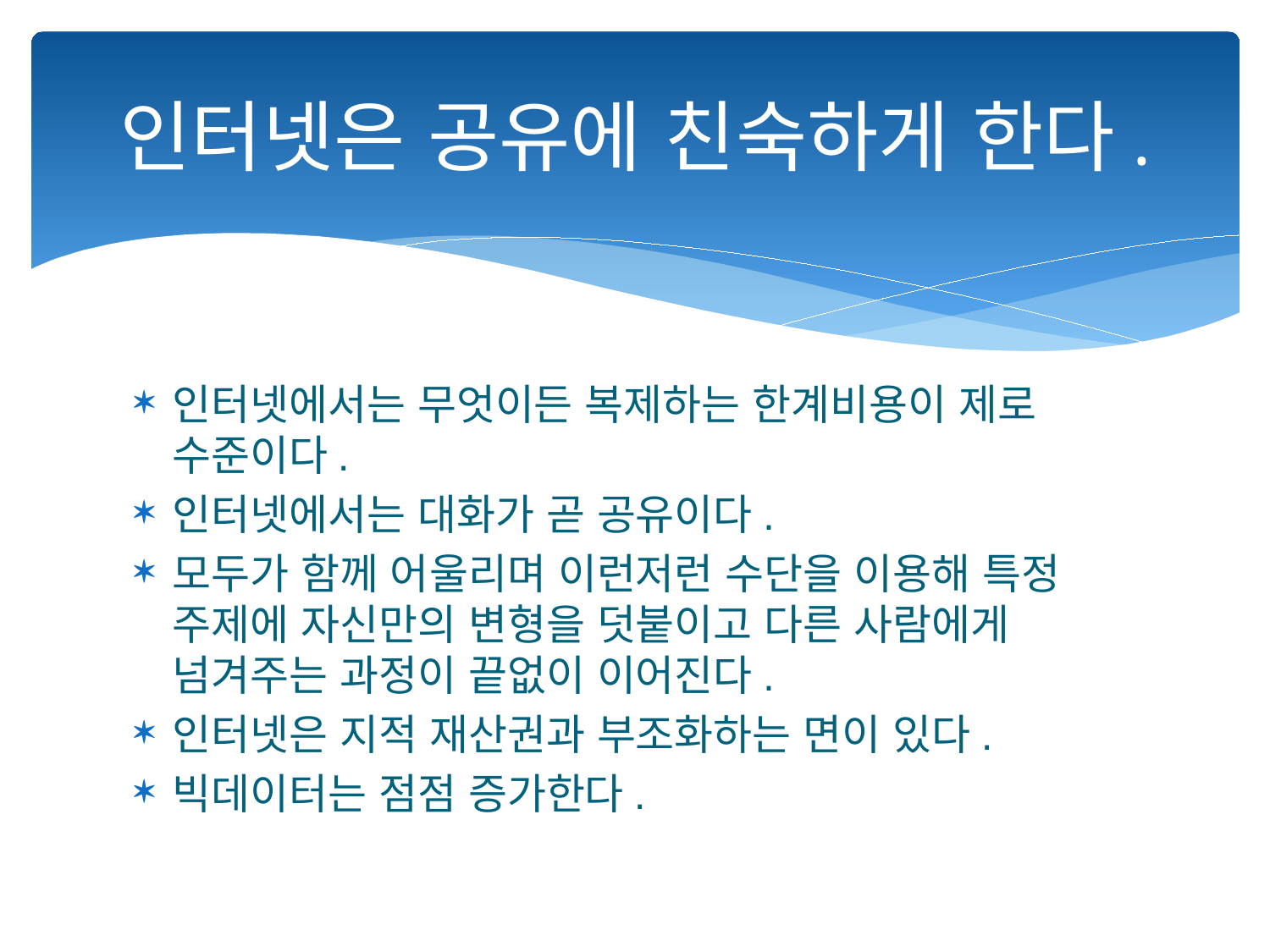

# 인터넷은 공유에 친숙하게 한다.
인터넷에서는 무엇이든 복제하는 한계비용이 제로 수준이다.
인터넷에서는 대화가 곧 공유이다.
모두가 함께 어울리며 이런저런 수단을 이용해 특정 주제에 자신만의 변형을 덧붙이고 다른 사람에게 넘겨주는 과정이 끝없이 이어진다.
인터넷은 지적 재산권과 부조화하는 면이 있다.
빅데이터는 점점 증가한다.